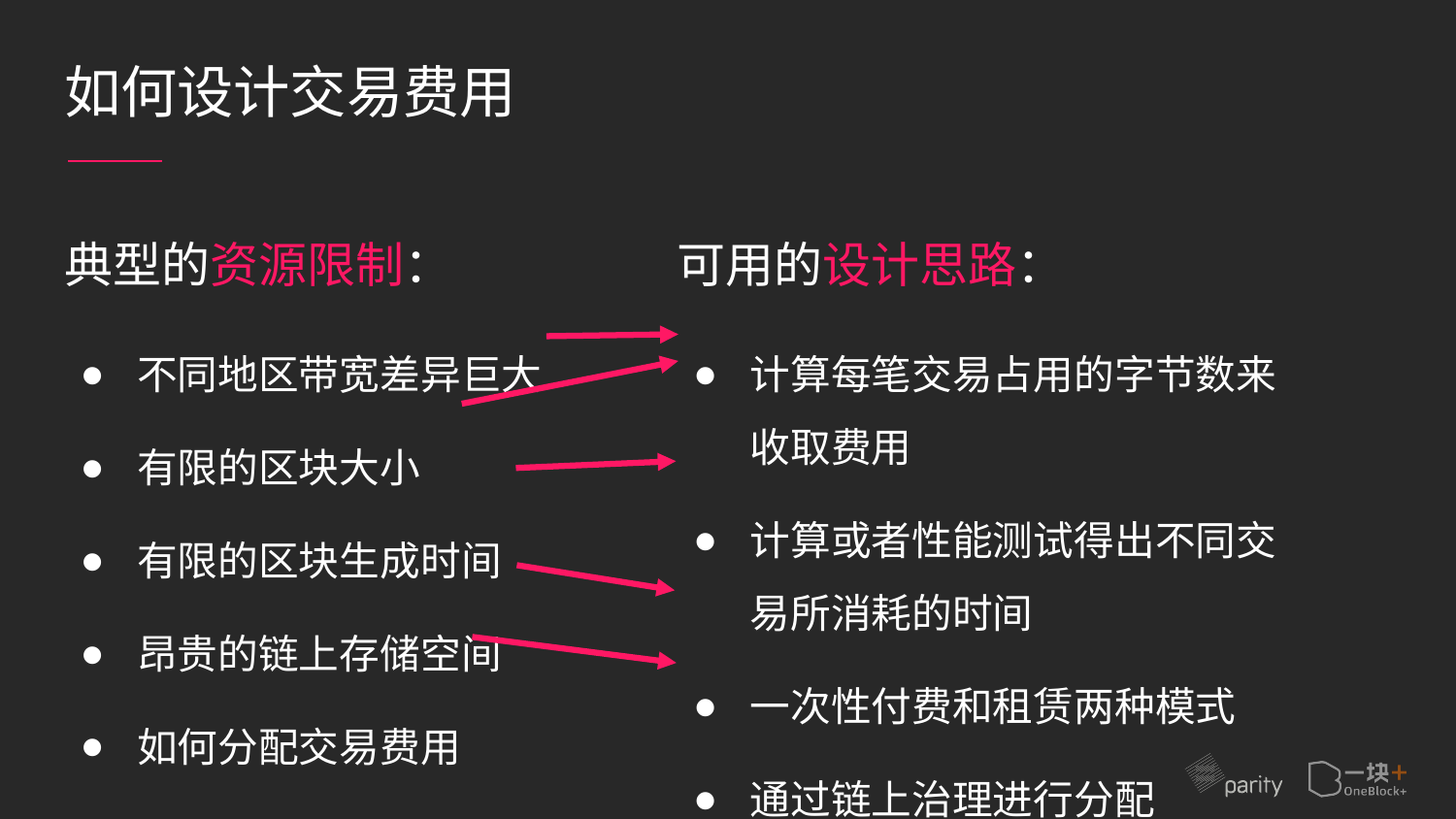

# 如何设计交易费用
典型的资源限制：
不同地区带宽差异巨大
有限的区块大小
有限的区块生成时间
昂贵的链上存储空间
如何分配交易费用
可用的设计思路：
计算每笔交易占用的字节数来收取费用
计算或者性能测试得出不同交易所消耗的时间
一次性付费和租赁两种模式
通过链上治理进行分配